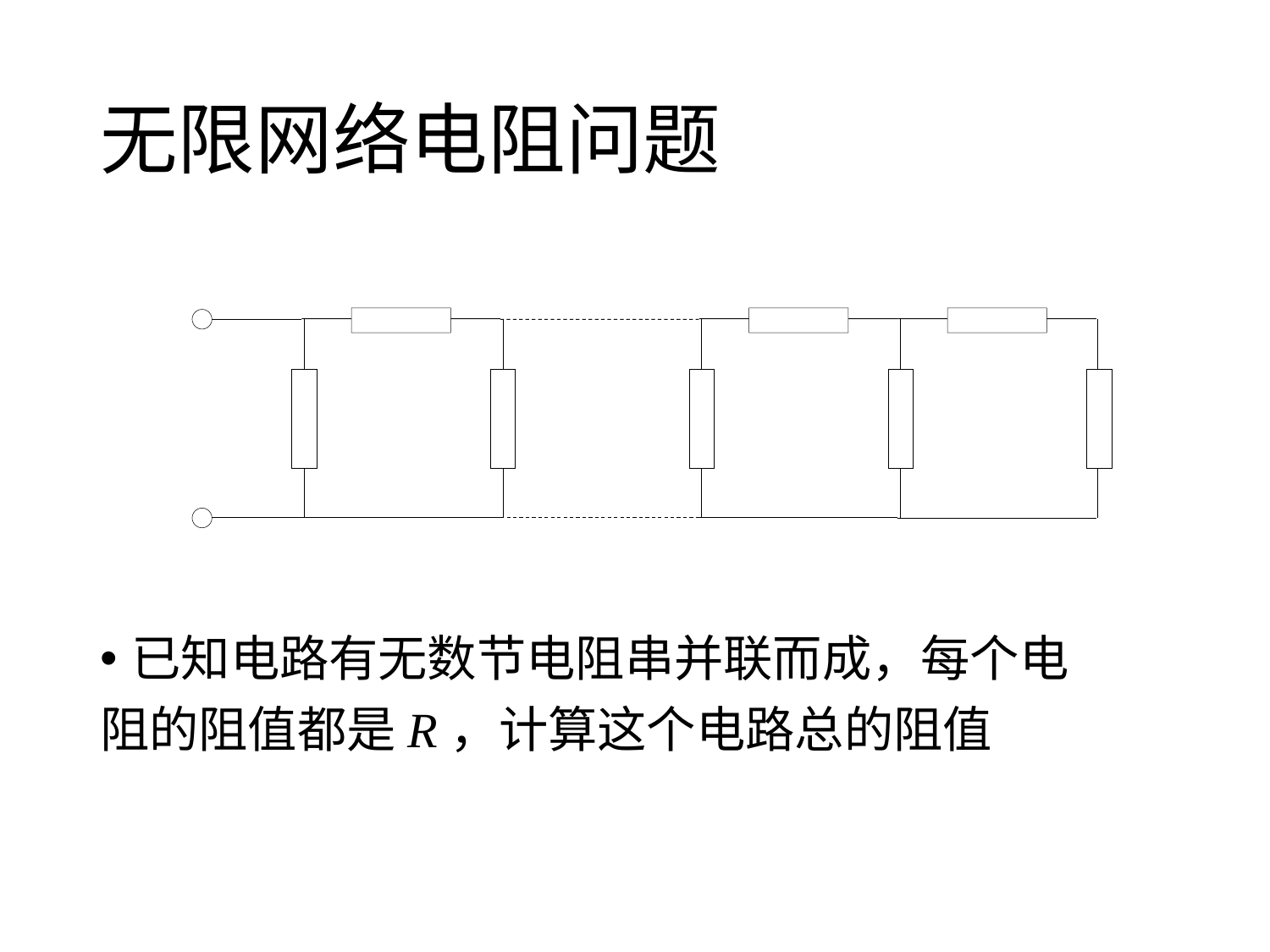

# 无限网络电阻问题

已知电路有无数节电阻串并联而成，每个电
阻的阻值都是R，计算这个电路总的阻值